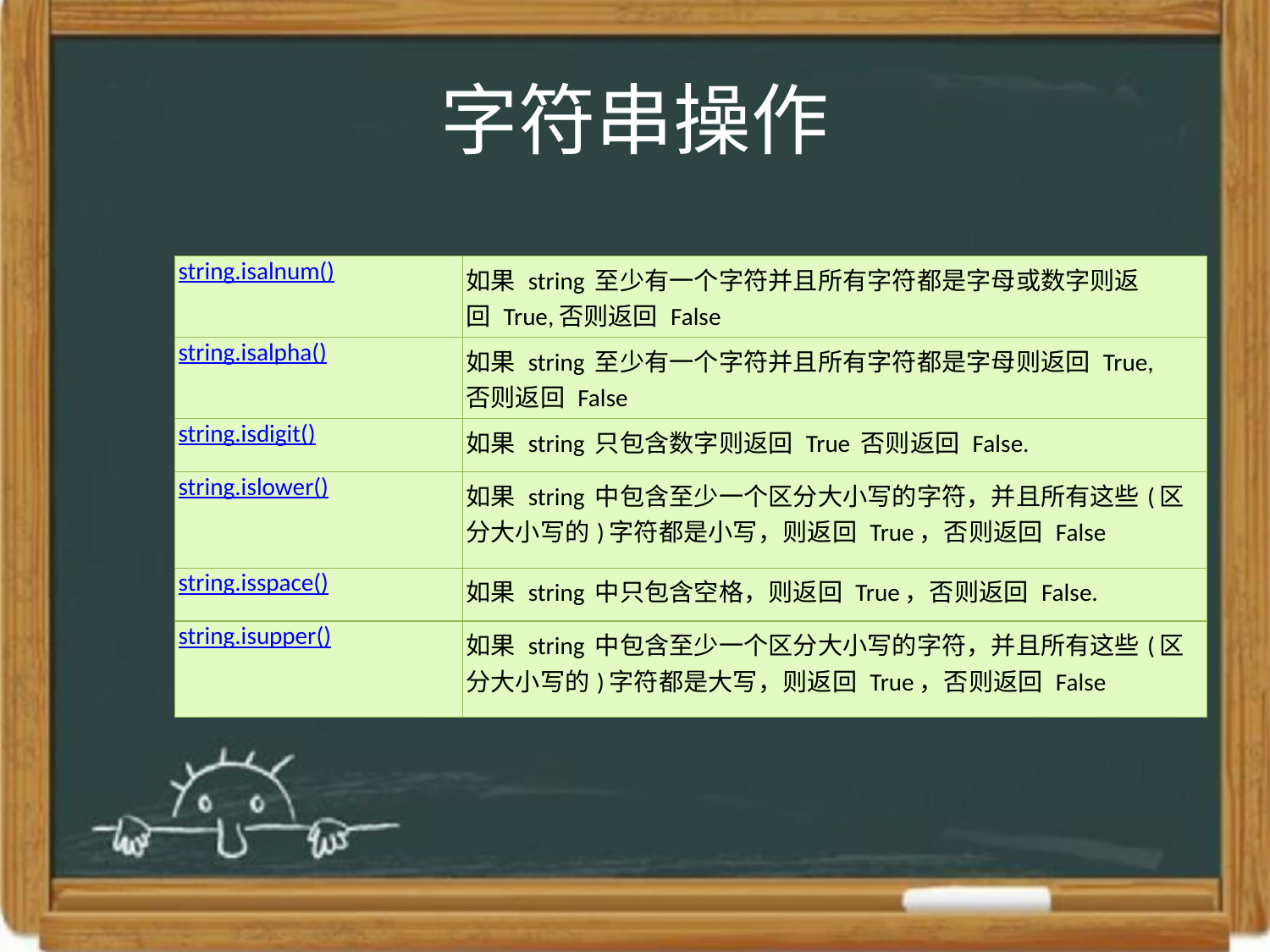

# 字符串操作
| string.isalnum() | 如果 string 至少有一个字符并且所有字符都是字母或数字则返 回 True,否则返回 False |
| --- | --- |
| string.isalpha() | 如果 string 至少有一个字符并且所有字符都是字母则返回 True, 否则返回 False |
| string.isdigit() | 如果 string 只包含数字则返回 True 否则返回 False. |
| string.islower() | 如果 string 中包含至少一个区分大小写的字符，并且所有这些(区分大小写的)字符都是小写，则返回 True，否则返回 False |
| string.isspace() | 如果 string 中只包含空格，则返回 True，否则返回 False. |
| string.isupper() | 如果 string 中包含至少一个区分大小写的字符，并且所有这些(区分大小写的)字符都是大写，则返回 True，否则返回 False |